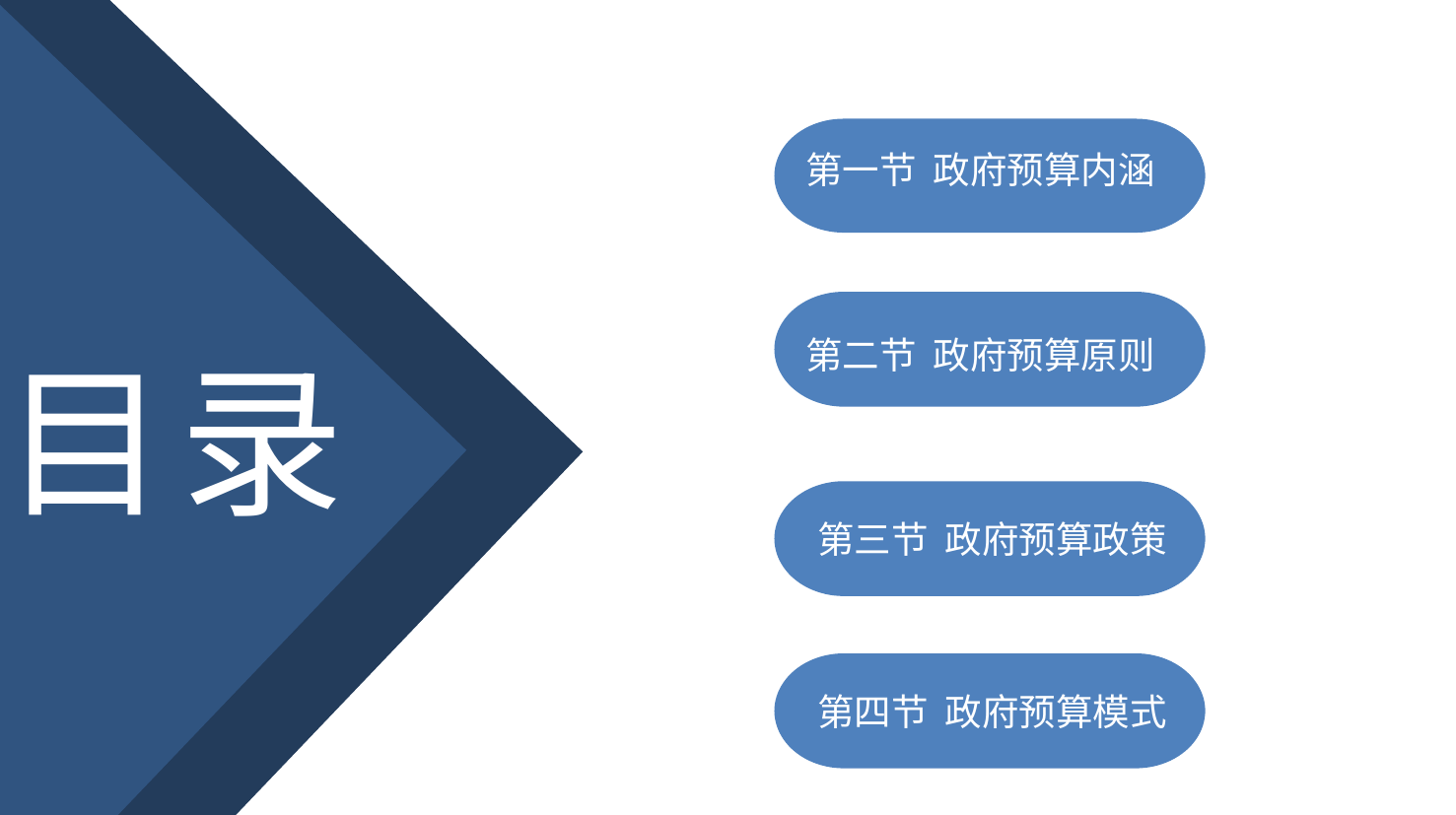

第一节  政府预算内涵

第二节  政府预算原则
目录

第三节  政府预算政策

第四节  政府预算模式